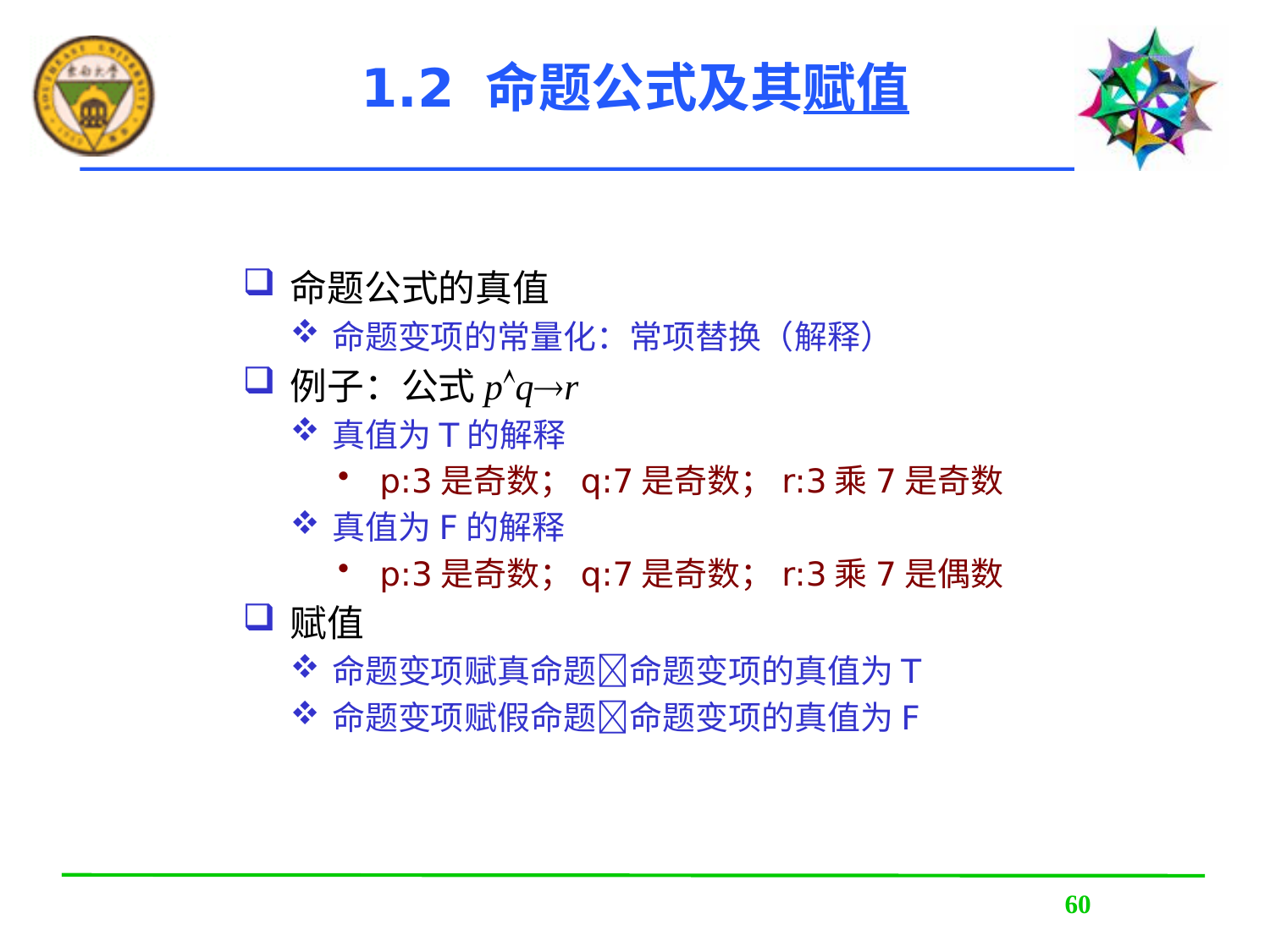

# 1.2 命题公式及其赋值
命题公式的真值
命题变项的常量化：常项替换（解释）
例子：公式p∧q→r
真值为T的解释
p:3是奇数；q:7是奇数；r:3乘7是奇数
真值为F的解释
p:3是奇数；q:7是奇数；r:3乘7是偶数
赋值
命题变项赋真命题⇔命题变项的真值为T
命题变项赋假命题⇔命题变项的真值为F